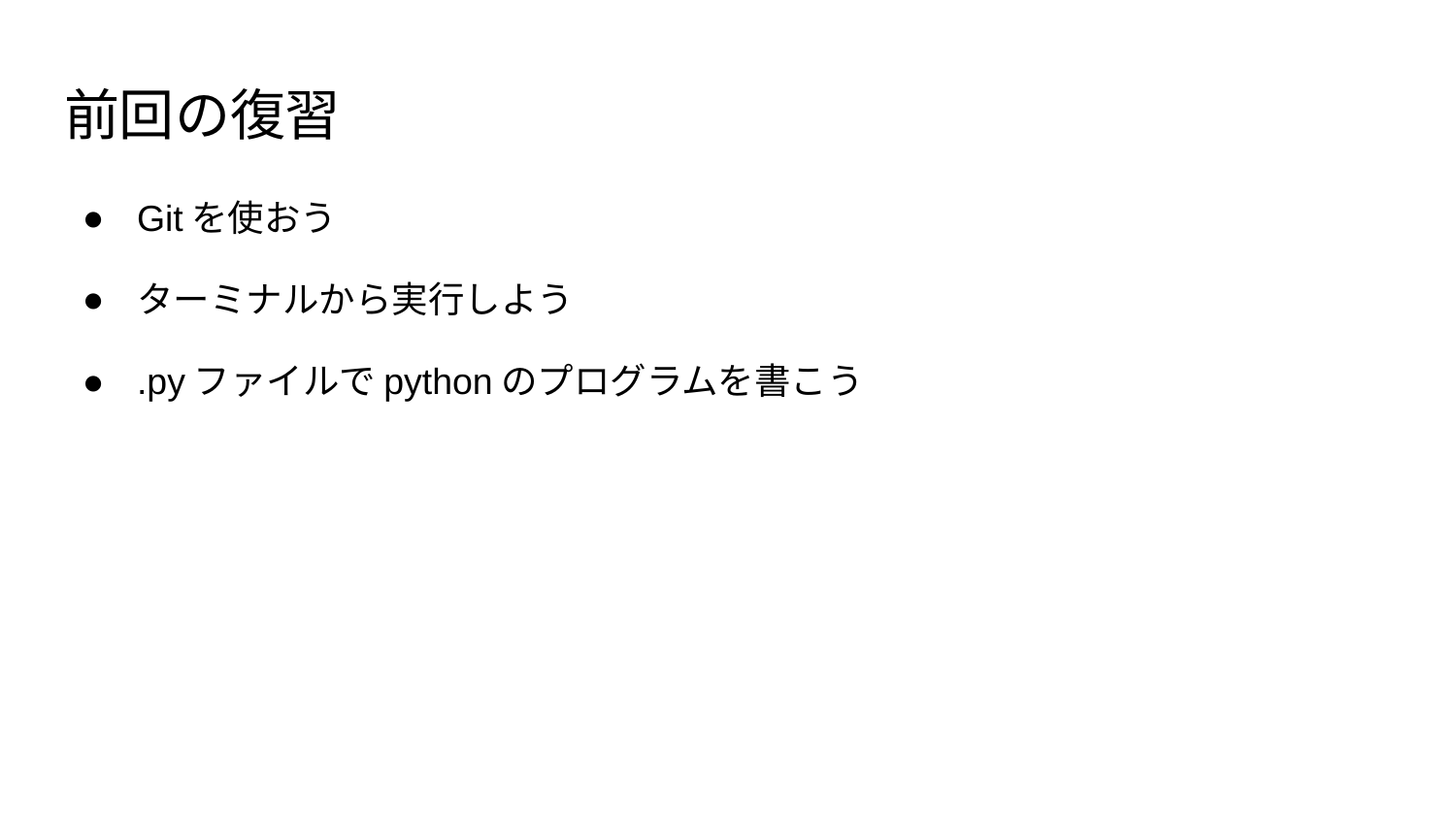

# 前回の復習
Gitを使おう

ターミナルから実行しよう

.pyファイルでpythonのプログラムを書こう